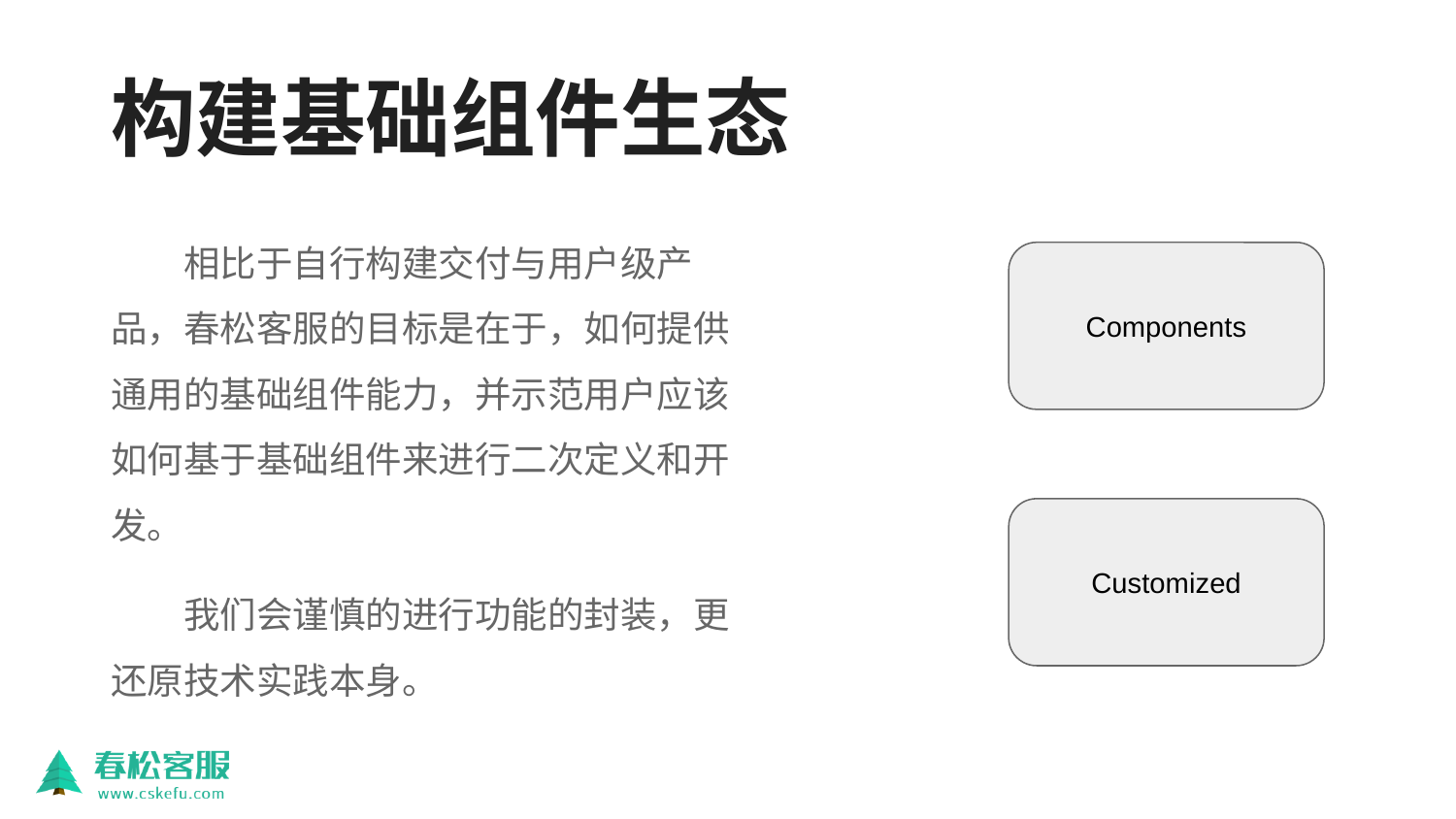

# 构建基础组件生态
相比于自行构建交付与用户级产品，春松客服的目标是在于，如何提供通用的基础组件能力，并示范用户应该如何基于基础组件来进行二次定义和开发。
我们会谨慎的进行功能的封装，更还原技术实践本身。
Components
Customized